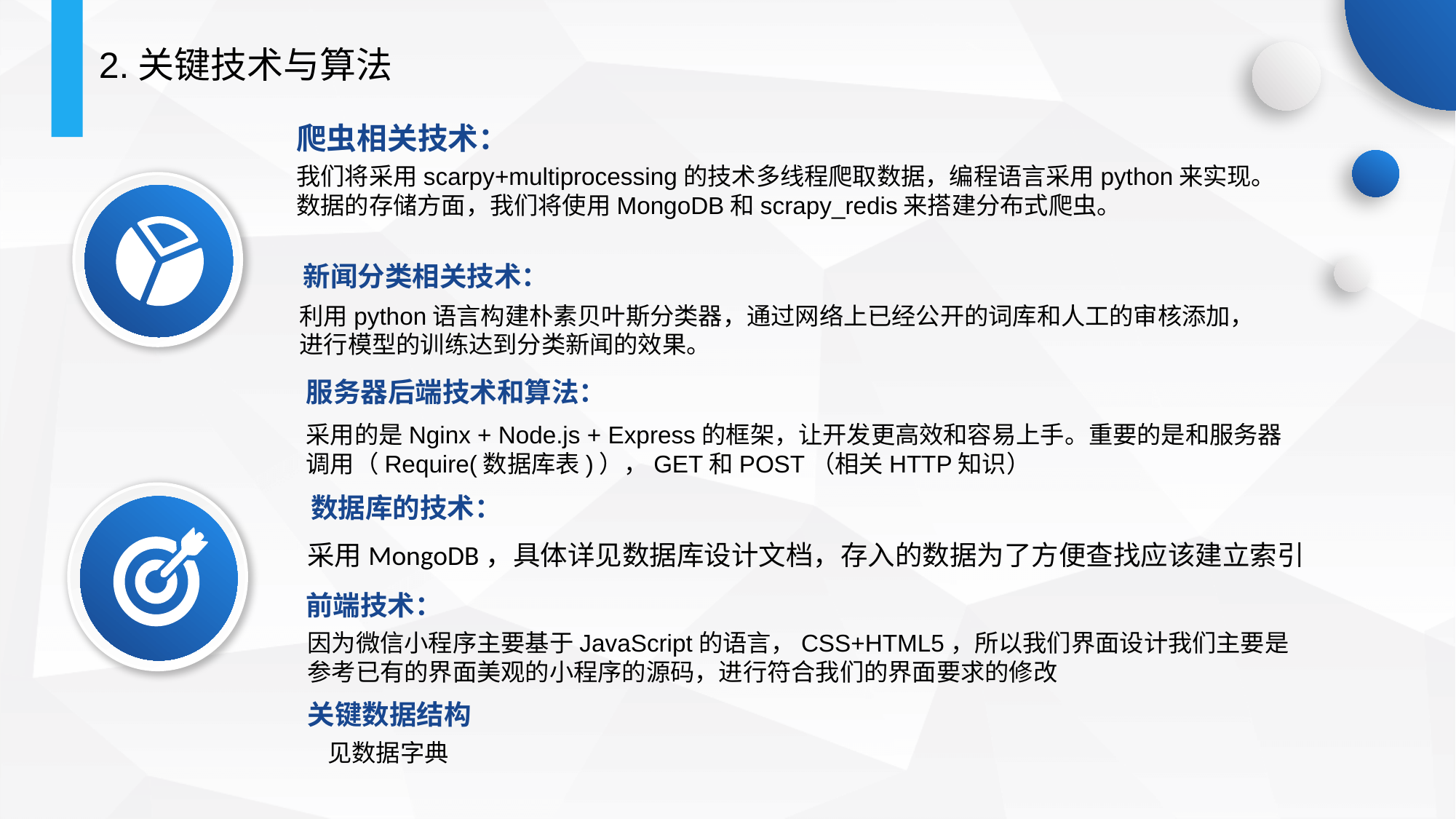

2.关键技术与算法

爬虫相关技术：

我们将采用scarpy+multiprocessing的技术多线程爬取数据，编程语言采用python来实现。
数据的存储方面，我们将使用MongoDB和scrapy_redis来搭建分布式爬虫。

新闻分类相关技术：

利用python语言构建朴素贝叶斯分类器，通过网络上已经公开的词库和人工的审核添加，进行模型的训练达到分类新闻的效果。
服务器后端技术和算法：
采用的是Nginx + Node.js + Express的框架，让开发更高效和容易上手。重要的是和服务器调用（Require(数据库表)），GET和POST（相关HTTP知识）

数据库的技术：
采用MongoDB，具体详见数据库设计文档，存入的数据为了方便查找应该建立索引
前端技术：
因为微信小程序主要基于JavaScript的语言，CSS+HTML5，所以我们界面设计我们主要是参考已有的界面美观的小程序的源码，进行符合我们的界面要求的修改
关键数据结构
见数据字典